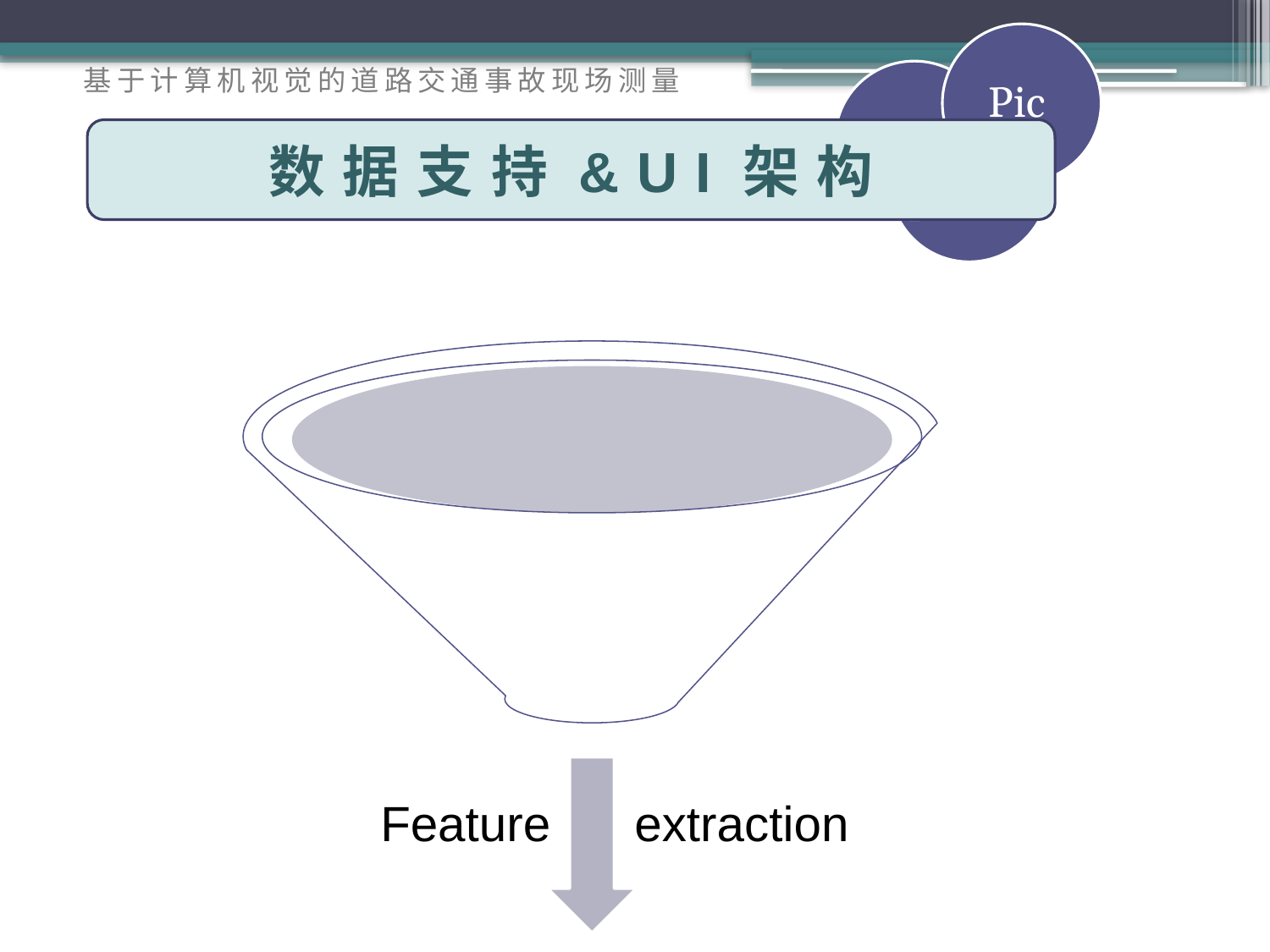

Pic
基于计算机视觉的道路交通事故现场测量
Pic
Pic
数据支持&UI架构

Feature	extraction